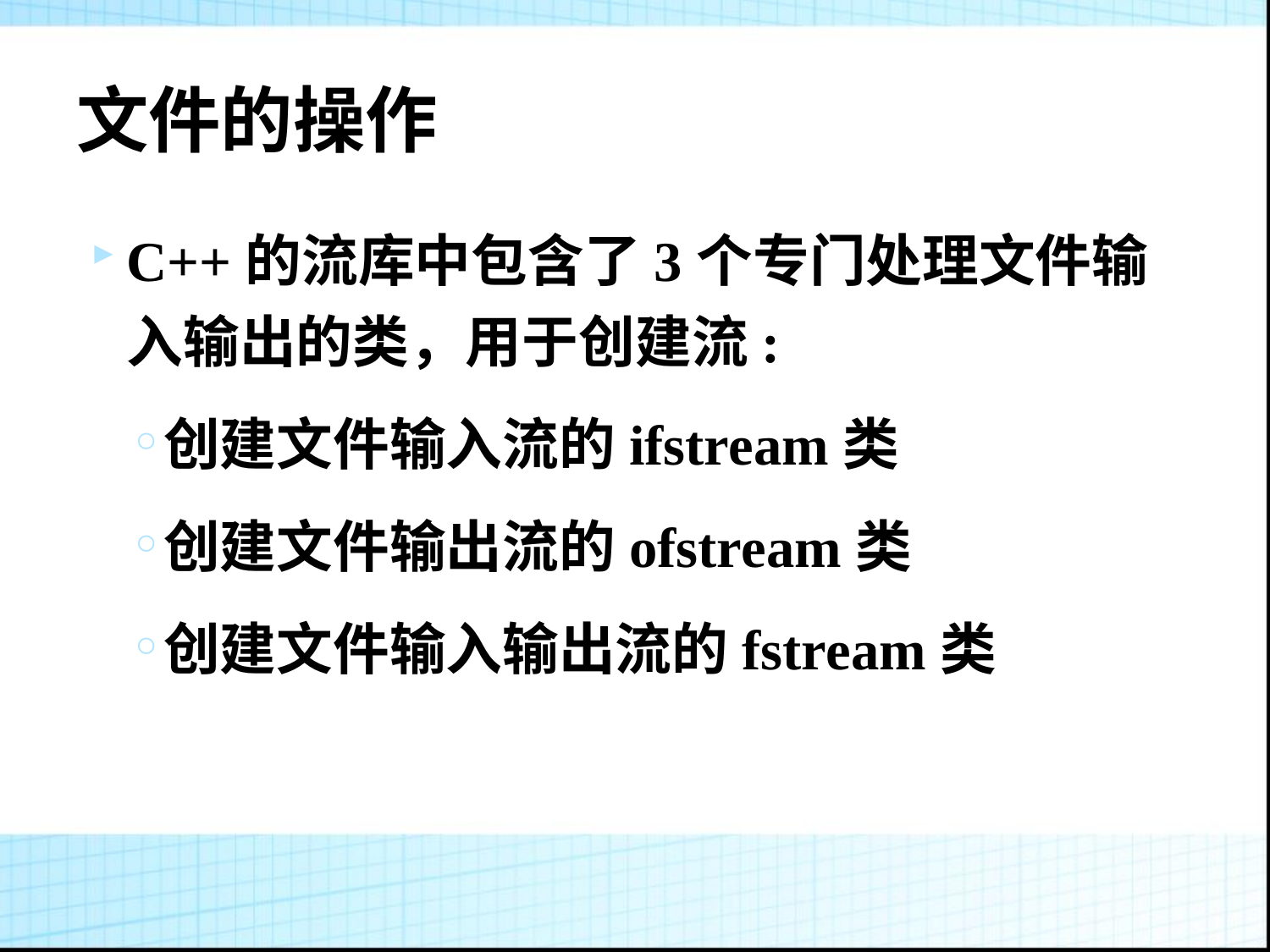

# 文件的操作
C++的流库中包含了3个专门处理文件输入输出的类，用于创建流:
创建文件输入流的ifstream类
创建文件输出流的ofstream类
创建文件输入输出流的fstream类